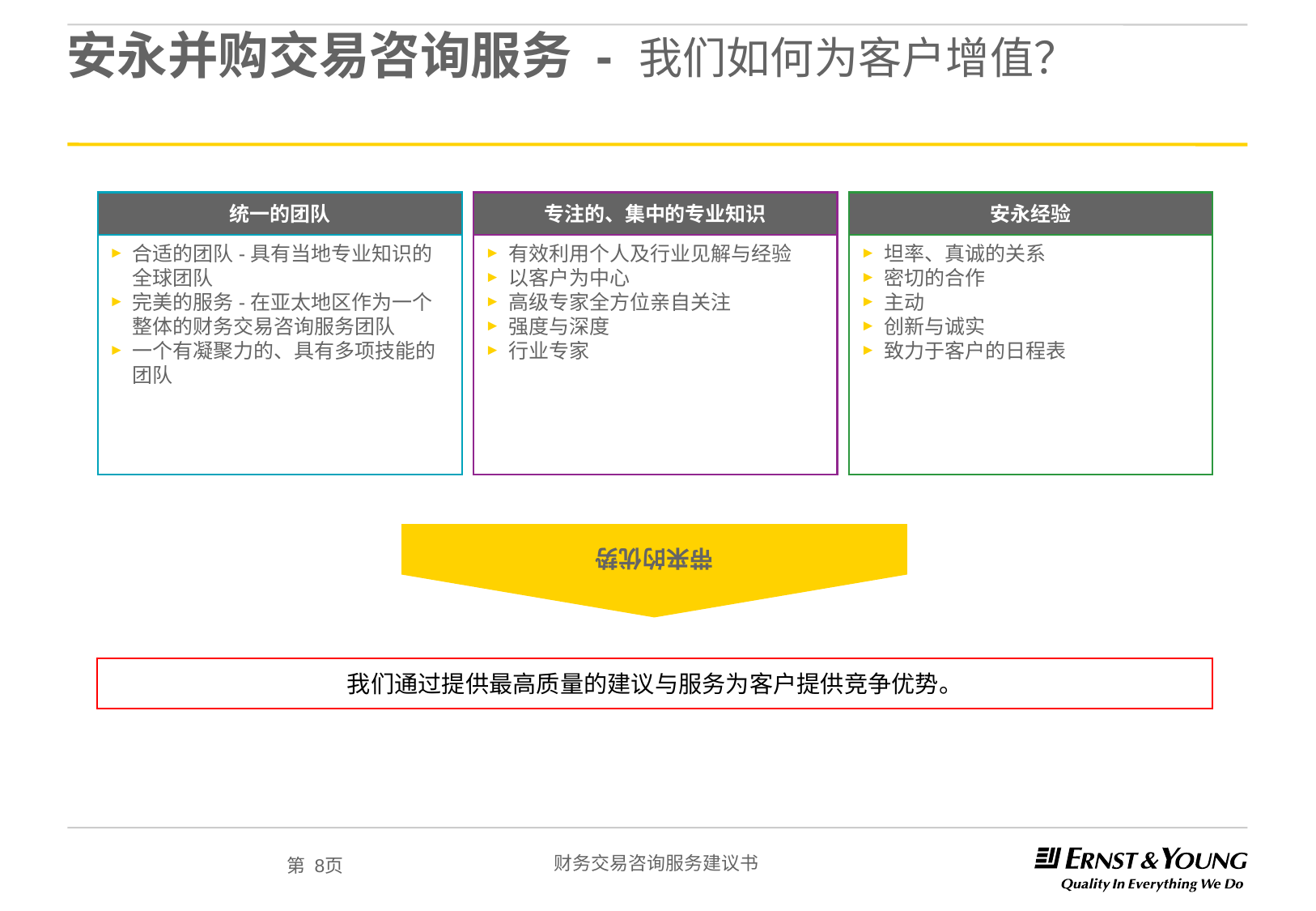

# 安永并购交易咨询服务 - 我们如何为客户增值？
统一的团队
专注的、集中的专业知识
安永经验
合适的团队-具有当地专业知识的全球团队
完美的服务-在亚太地区作为一个整体的财务交易咨询服务团队
一个有凝聚力的、具有多项技能的团队

有效利用个人及行业见解与经验
以客户为中心
高级专家全方位亲自关注
强度与深度
行业专家

坦率、真诚的关系
密切的合作
主动
创新与诚实
致力于客户的日程表
带来的优势
我们通过提供最高质量的建议与服务为客户提供竞争优势。
第 8页
财务交易咨询服务建议书